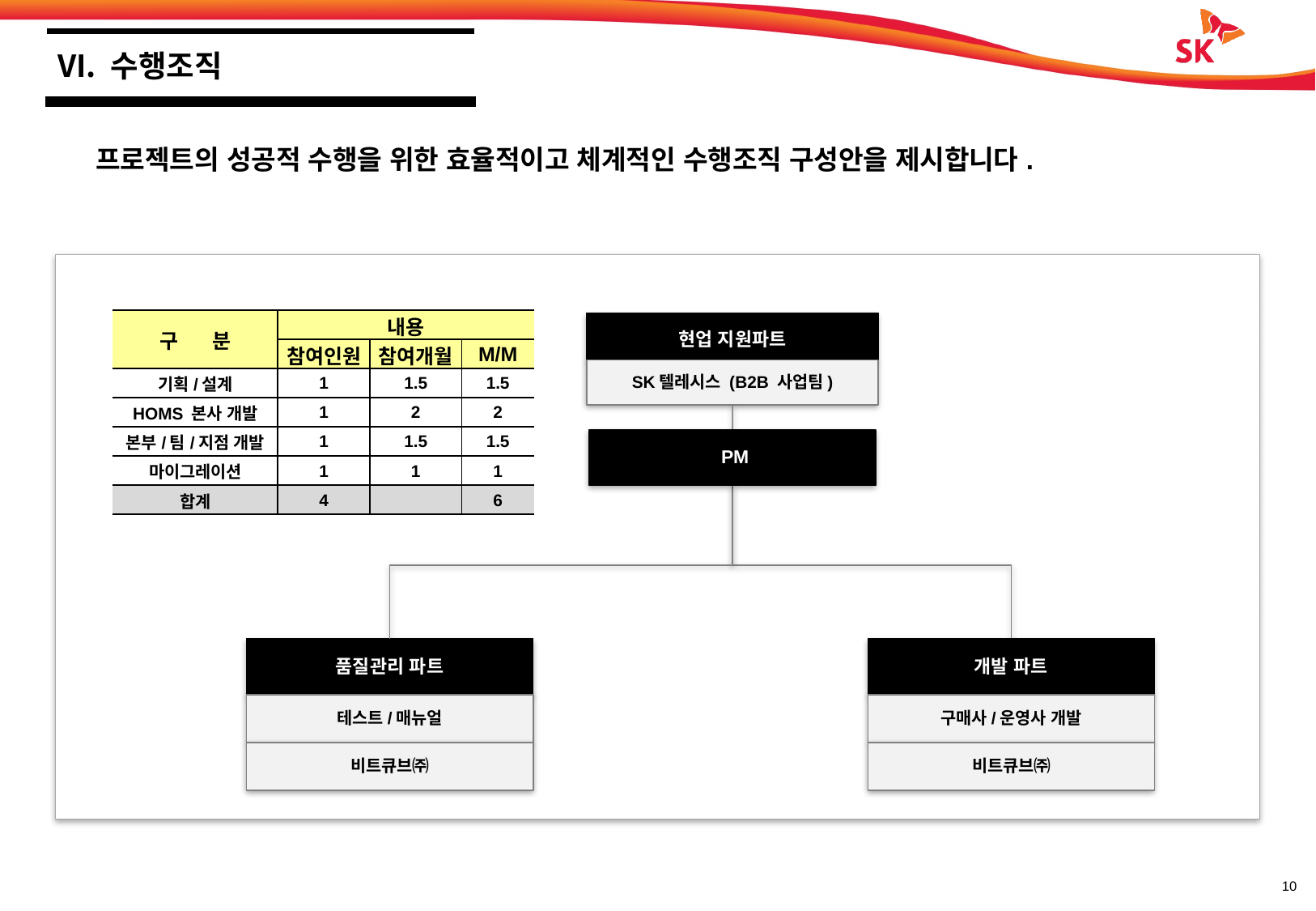

수행조직
프로젝트의 성공적 수행을 위한 효율적이고 체계적인 수행조직 구성안을 제시합니다.

| 구 분 | 내용 |  |  |
| --- | --- | --- | --- |
|  | 참여인원 | 참여개월 | M/M |
| 기획/설계 | 1 | 1.5 | 1.5 |
| HOMS 본사 개발 | 1 | 2 | 2 |
| 본부/팀/지점 개발 | 1 | 1.5 | 1.5 |
| 마이그레이션 | 1 | 1 | 1 |
| 합계 | 4 |  | 6 |
현업 지원파트
SK텔레시스 (B2B 사업팀)
 PM
품질관리 파트
개발 파트
테스트/매뉴얼
구매사/운영사 개발
비트큐브㈜
비트큐브㈜